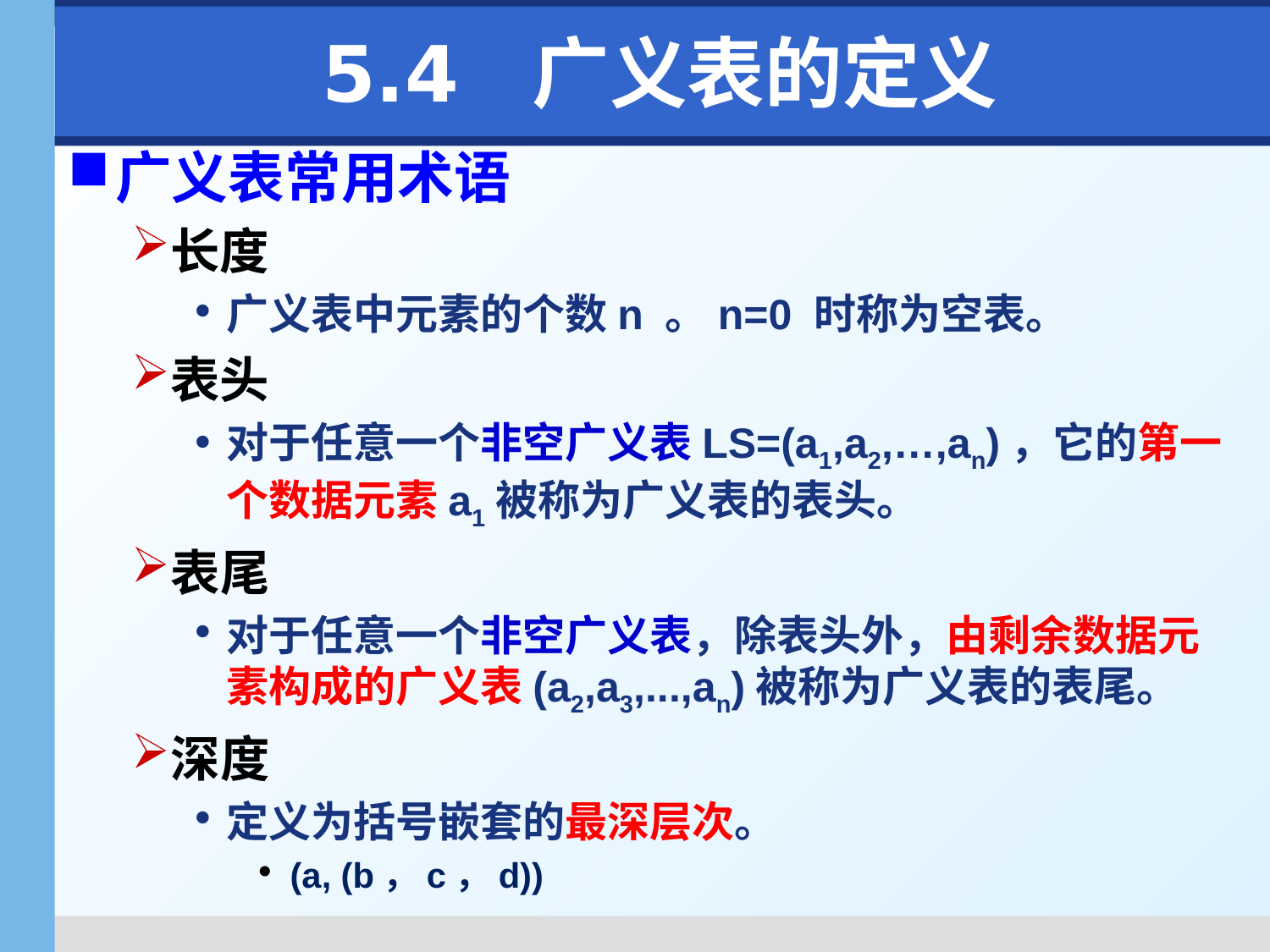

# 5.4  广义表的定义
广义表常用术语
长度
广义表中元素的个数n 。n=0 时称为空表。
表头
对于任意一个非空广义表LS=(a1,a2,…,an)，它的第一个数据元素a1被称为广义表的表头。
表尾
对于任意一个非空广义表，除表头外，由剩余数据元素构成的广义表(a2,a3,...,an)被称为广义表的表尾。
深度
定义为括号嵌套的最深层次。
(a, (b，c，d))